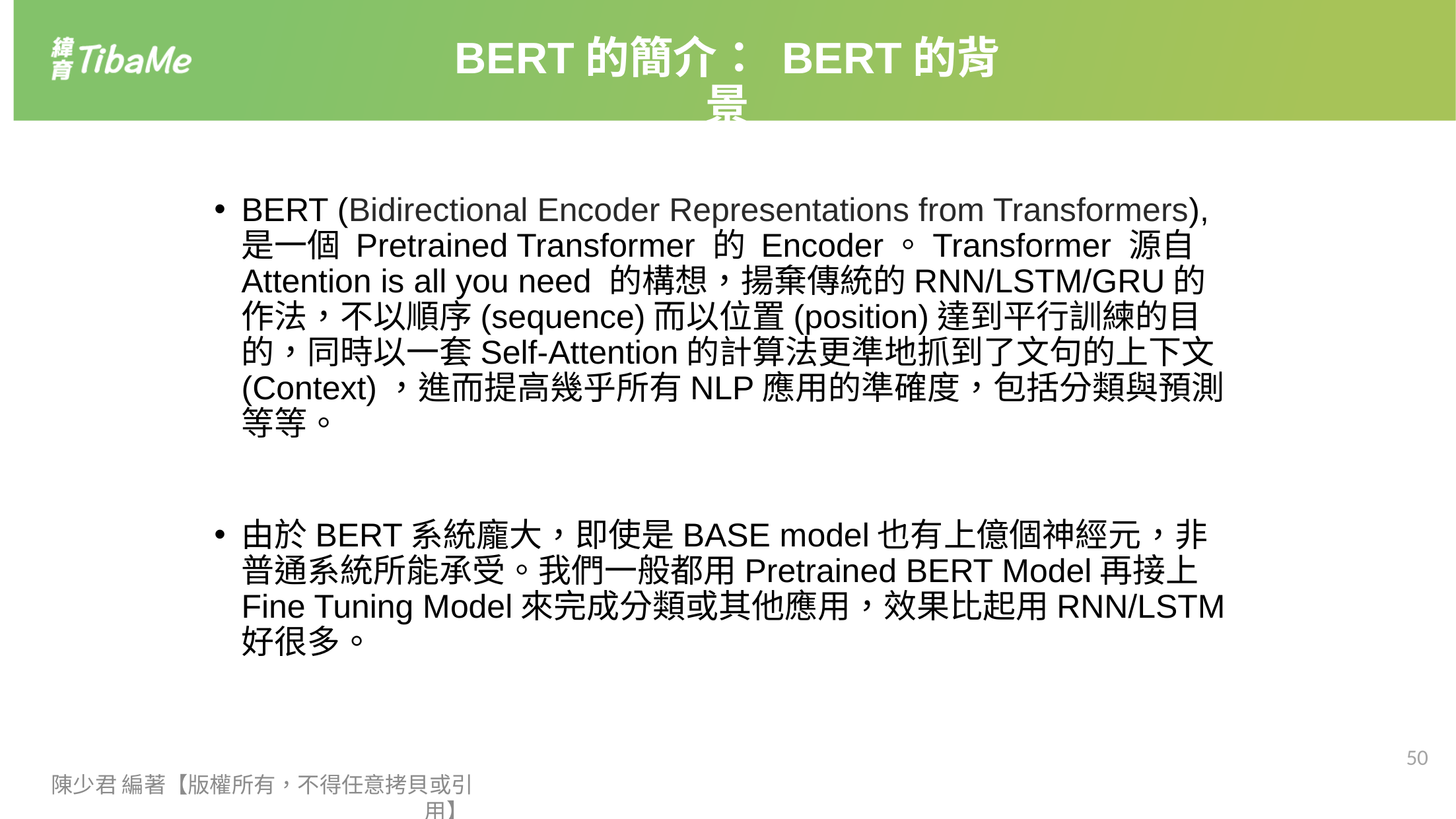

BERT的簡介： BERT的背景
BERT (Bidirectional Encoder Representations from Transformers), 是一個 Pretrained Transformer 的 Encoder。Transformer 源自 Attention is all you need 的構想，揚棄傳統的RNN/LSTM/GRU的作法，不以順序(sequence)而以位置(position)達到平行訓練的目的，同時以一套Self-Attention的計算法更準地抓到了文句的上下文(Context)，進而提高幾乎所有NLP應用的準確度，包括分類與預測等等。

由於BERT系統龐大，即使是BASE model也有上億個神經元，非普通系統所能承受。我們一般都用Pretrained BERT Model再接上 Fine Tuning Model來完成分類或其他應用，效果比起用RNN/LSTM好很多。